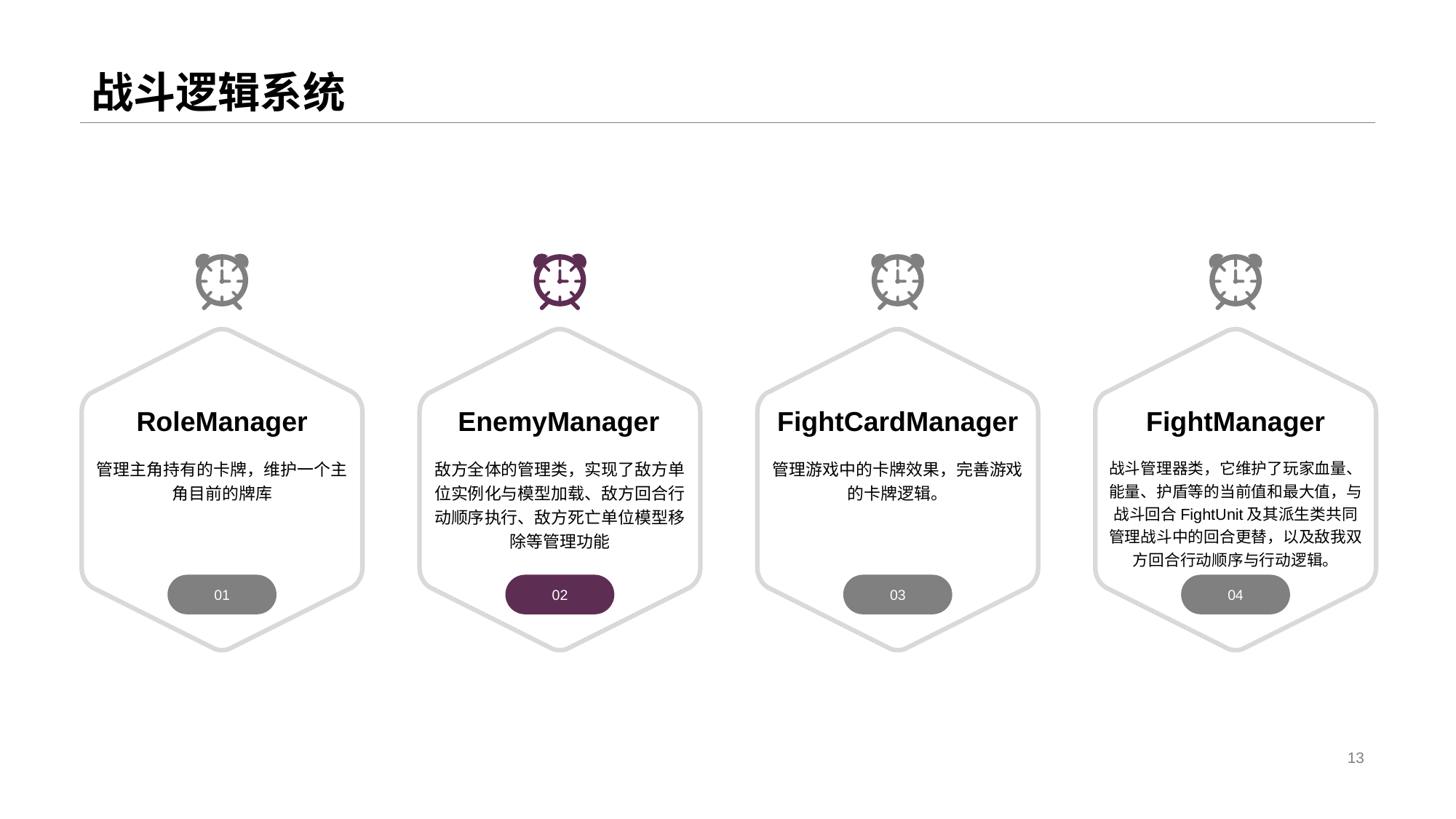

# 战斗逻辑系统

RoleManager
管理主角持有的卡牌，维护一个主角目前的牌库
01

EnemyManager
敌方全体的管理类，实现了敌方单位实例化与模型加载、敌方回合行动顺序执行、敌方死亡单位模型移除等管理功能
02

FightCardManager
管理游戏中的卡牌效果，完善游戏的卡牌逻辑。
03

FightManager
战斗管理器类，它维护了玩家血量、能量、护盾等的当前值和最大值，与战斗回合FightUnit及其派生类共同管理战斗中的回合更替，以及敌我双方回合行动顺序与行动逻辑。
04
13